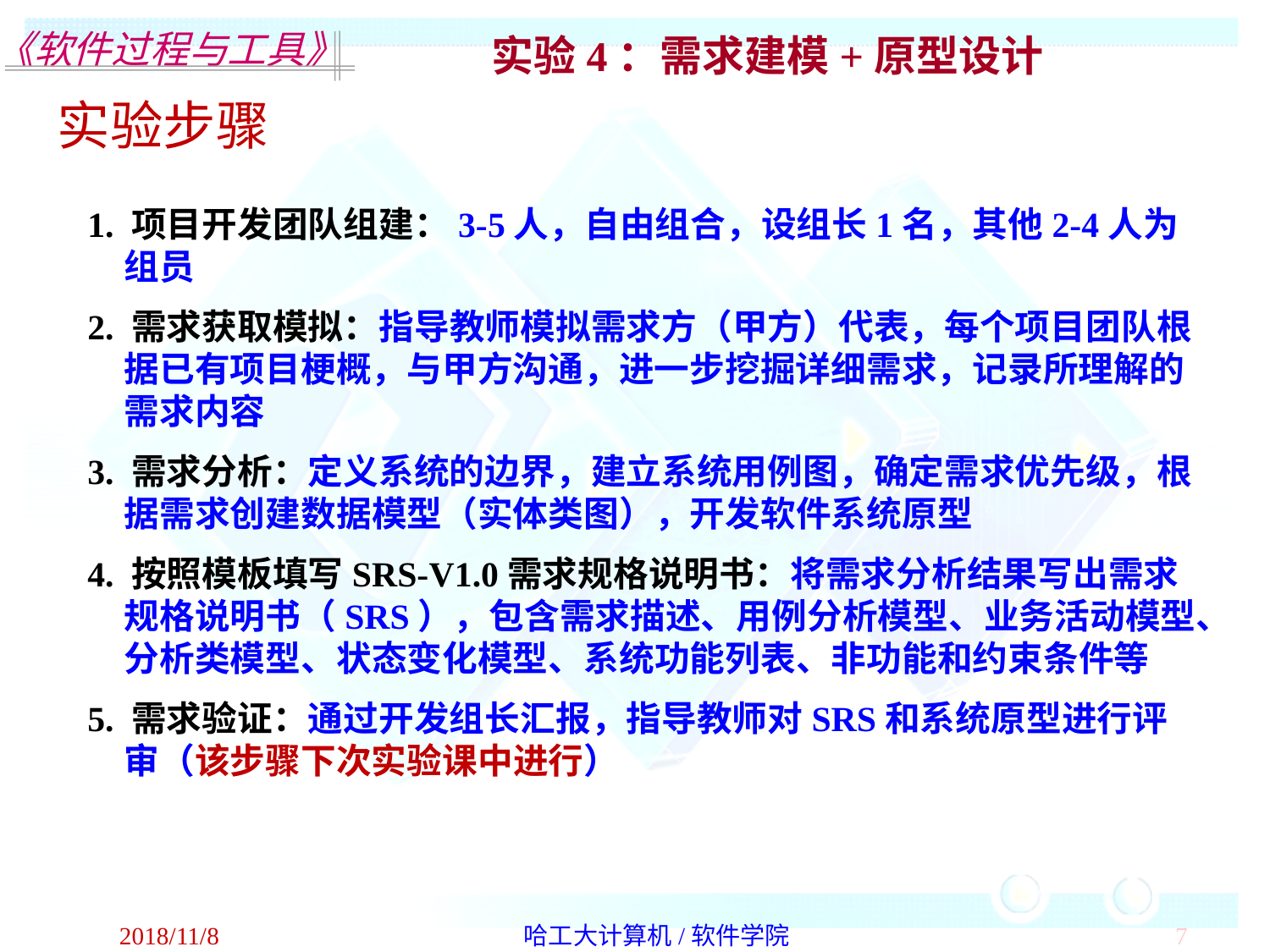

实验4：需求建模+原型设计
实验步骤
1. 项目开发团队组建：3-5人，自由组合，设组长1名，其他2-4人为组员
2. 需求获取模拟：指导教师模拟需求方（甲方）代表，每个项目团队根据已有项目梗概，与甲方沟通，进一步挖掘详细需求，记录所理解的需求内容
3. 需求分析：定义系统的边界，建立系统用例图，确定需求优先级，根据需求创建数据模型（实体类图），开发软件系统原型
4. 按照模板填写SRS-V1.0需求规格说明书：将需求分析结果写出需求规格说明书（SRS），包含需求描述、用例分析模型、业务活动模型、分析类模型、状态变化模型、系统功能列表、非功能和约束条件等
5. 需求验证：通过开发组长汇报，指导教师对SRS和系统原型进行评审（该步骤下次实验课中进行）